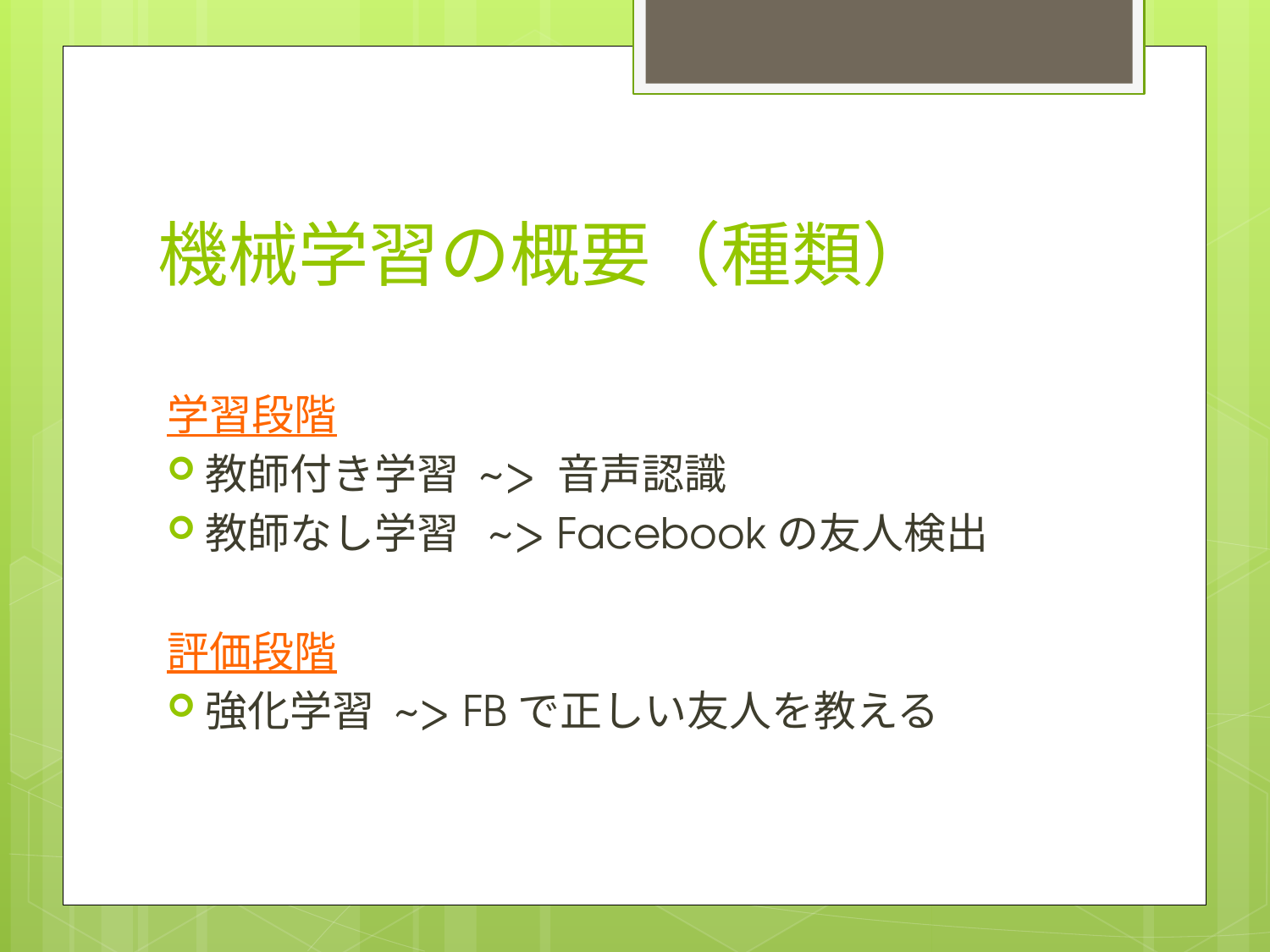

# 機械学習の概要（種類）

学習段階
教師付き学習 ~> 音声認識
教師なし学習  ~> Facebookの友人検出

評価段階
強化学習 ~> FBで正しい友人を教える